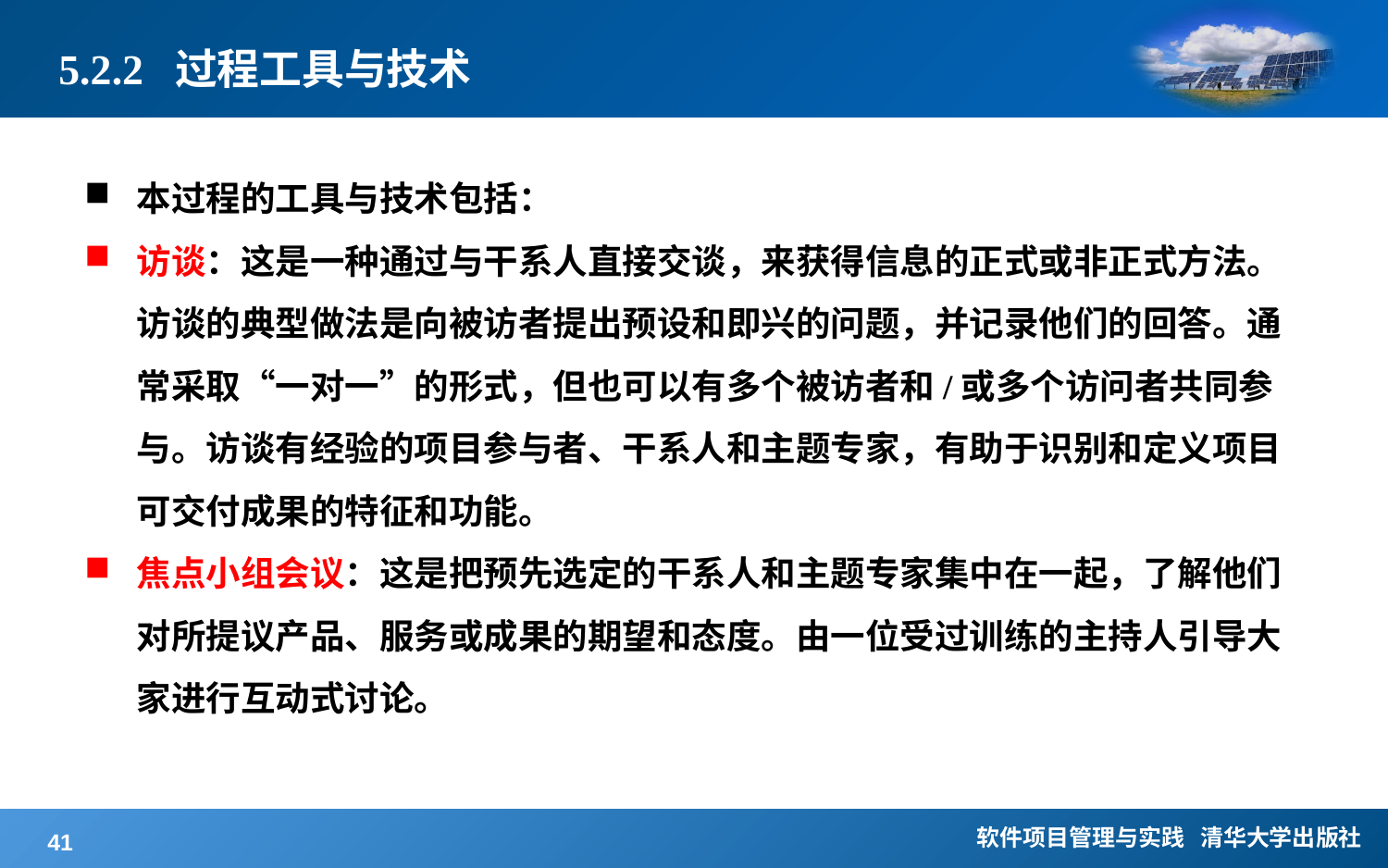

# 5.2.2  过程工具与技术
本过程的工具与技术包括：
访谈：这是一种通过与干系人直接交谈，来获得信息的正式或非正式方法。访谈的典型做法是向被访者提出预设和即兴的问题，并记录他们的回答。通常采取“一对一”的形式，但也可以有多个被访者和/或多个访问者共同参与。访谈有经验的项目参与者、干系人和主题专家，有助于识别和定义项目可交付成果的特征和功能。
焦点小组会议：这是把预先选定的干系人和主题专家集中在一起，了解他们对所提议产品、服务或成果的期望和态度。由一位受过训练的主持人引导大家进行互动式讨论。